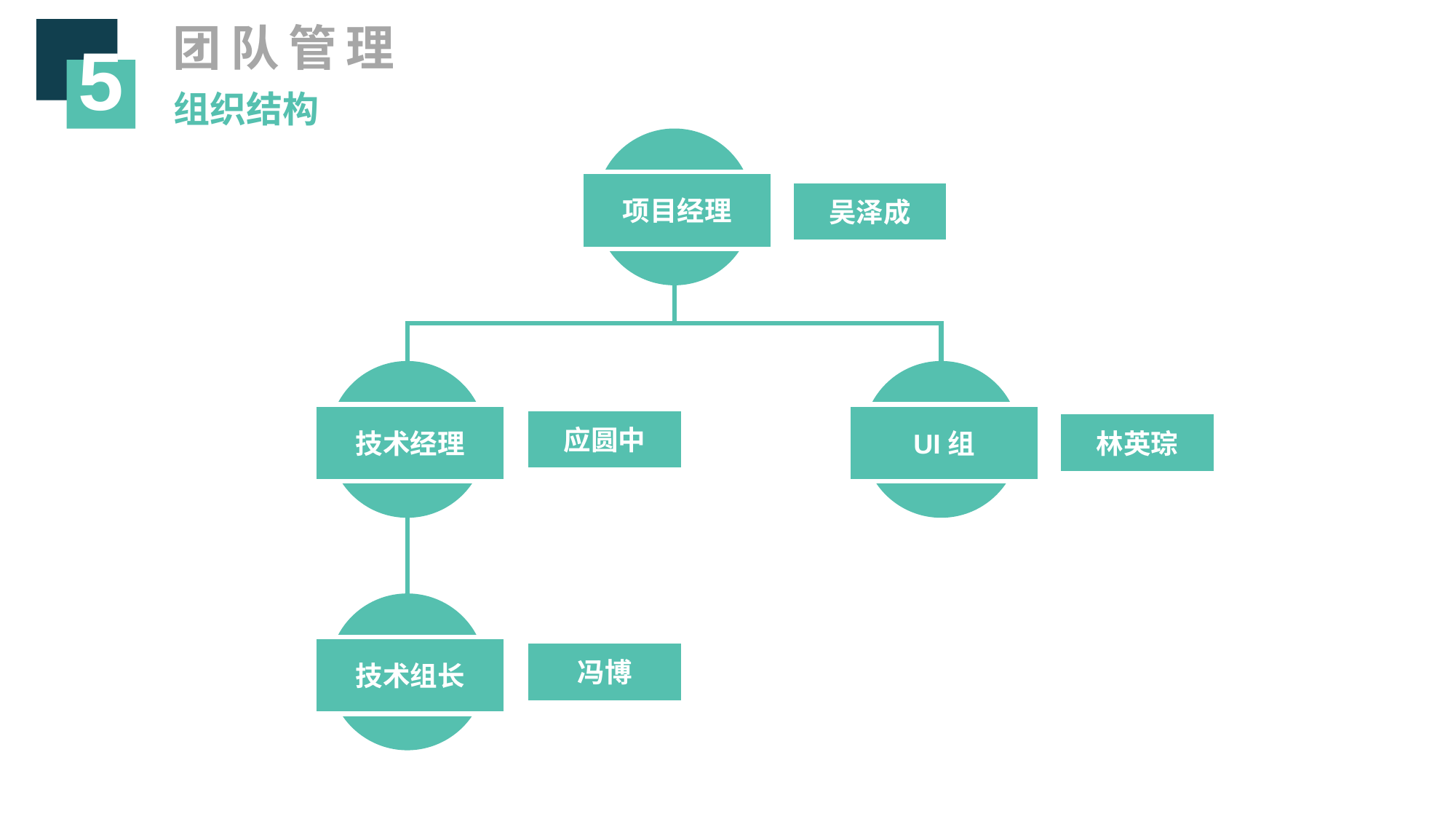

团队管理

5
组织结构

项目经理

UI组

技术经理

技术组长
吴泽成
应圆中
林英琮
冯博